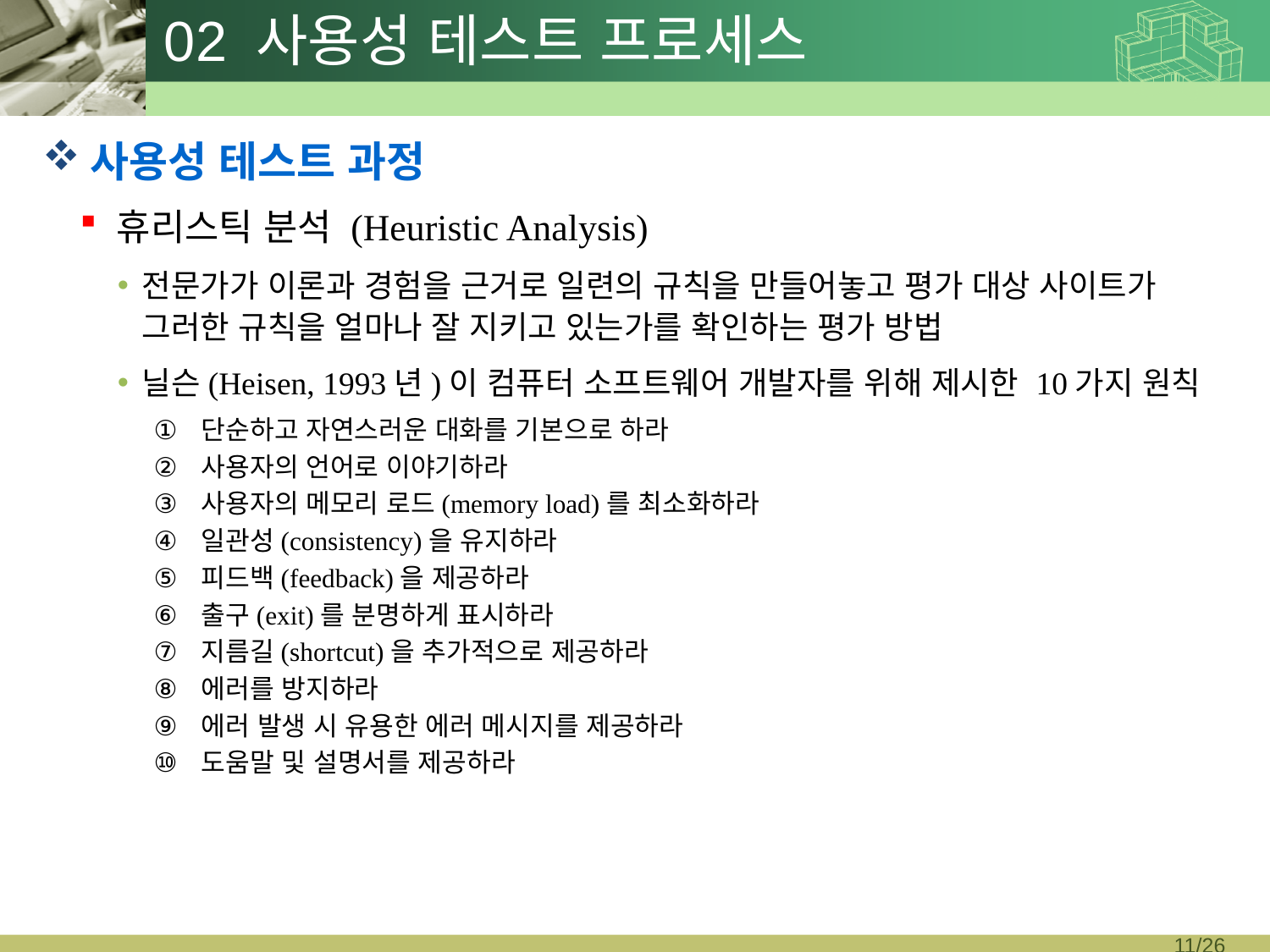

# 02 사용성 테스트 프로세스
사용성 테스트 과정
휴리스틱 분석 (Heuristic Analysis)
전문가가 이론과 경험을 근거로 일련의 규칙을 만들어놓고 평가 대상 사이트가 그러한 규칙을 얼마나 잘 지키고 있는가를 확인하는 평가 방법
닐슨(Heisen, 1993년)이 컴퓨터 소프트웨어 개발자를 위해 제시한 10가지 원칙
단순하고 자연스러운 대화를 기본으로 하라
사용자의 언어로 이야기하라
사용자의 메모리 로드(memory load)를 최소화하라
일관성(consistency)을 유지하라
피드백(feedback)을 제공하라
출구(exit)를 분명하게 표시하라
지름길(shortcut)을 추가적으로 제공하라
에러를 방지하라
에러 발생 시 유용한 에러 메시지를 제공하라
도움말 및 설명서를 제공하라